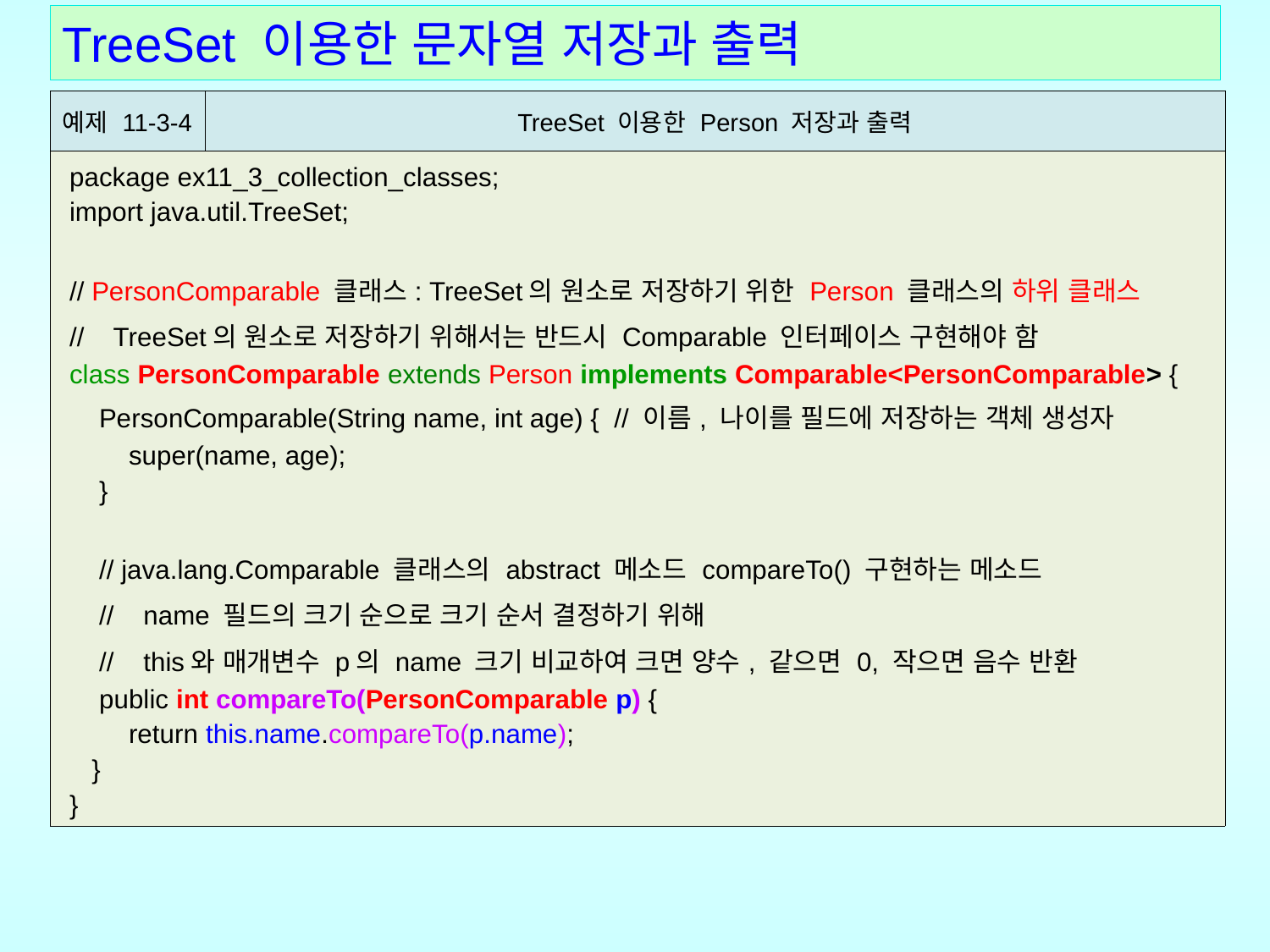

TreeSet 이용한 문자열 저장과 출력
| 예제 11-3-4 | TreeSet 이용한 Person 저장과 출력 |
| --- | --- |
| package ex11\_3\_collection\_classes; import java.util.TreeSet; // PersonComparable 클래스: TreeSet의 원소로 저장하기 위한 Person 클래스의 하위 클래스 // TreeSet의 원소로 저장하기 위해서는 반드시 Comparable 인터페이스 구현해야 함 class PersonComparable extends Person implements Comparable<PersonComparable> { PersonComparable(String name, int age) { // 이름, 나이를 필드에 저장하는 객체 생성자 super(name, age); } // java.lang.Comparable 클래스의 abstract 메소드 compareTo() 구현하는 메소드 // name 필드의 크기 순으로 크기 순서 결정하기 위해 // this와 매개변수 p의 name 크기 비교하여 크면 양수, 같으면 0, 작으면 음수 반환 public int compareTo(PersonComparable p) { return this.name.compareTo(p.name); } } |  |